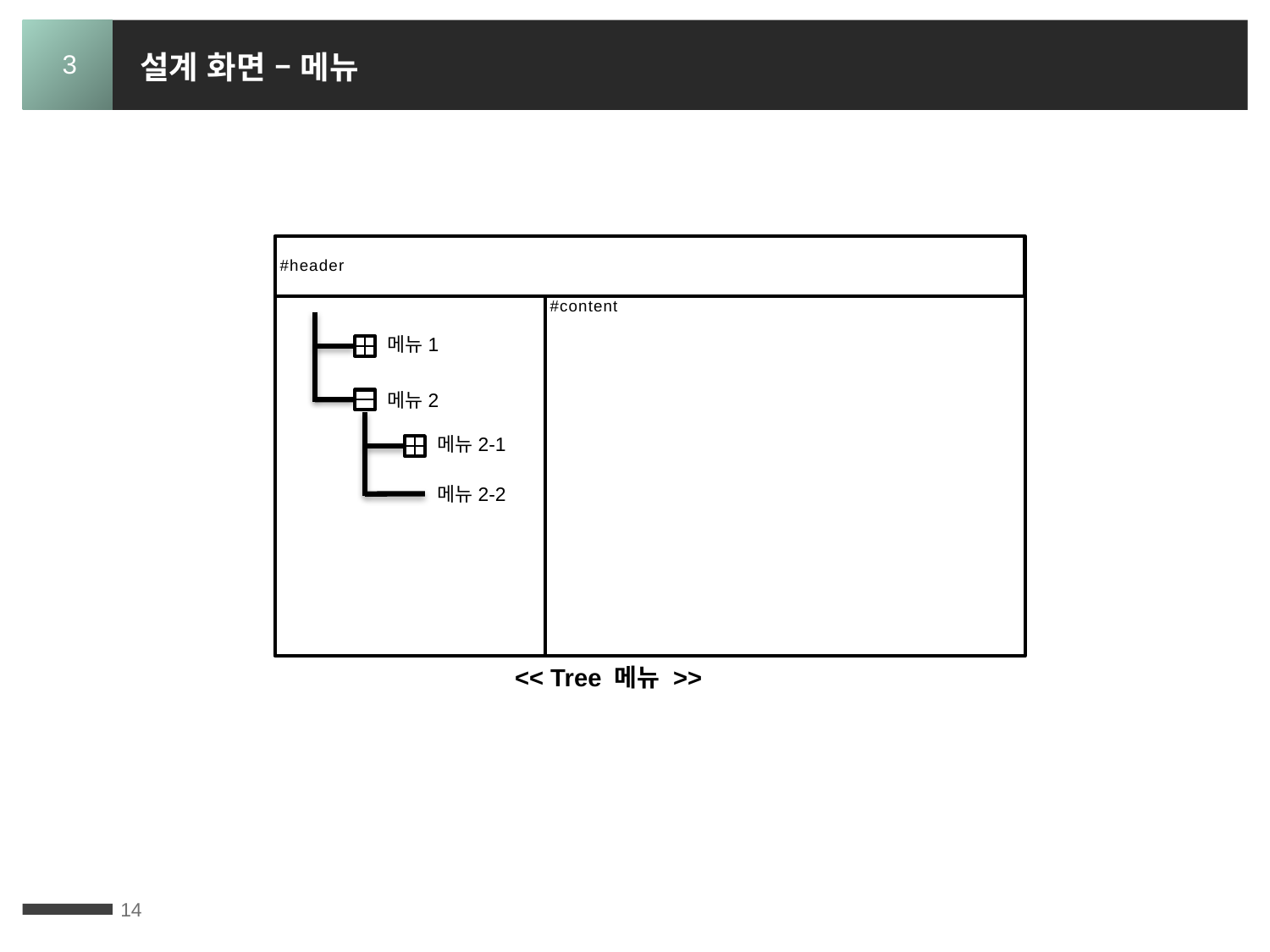

설계 화면 – 메뉴
3

#header

#content
메뉴1

메뉴2

메뉴2-1

메뉴2-2
<< Tree 메뉴 >>
14